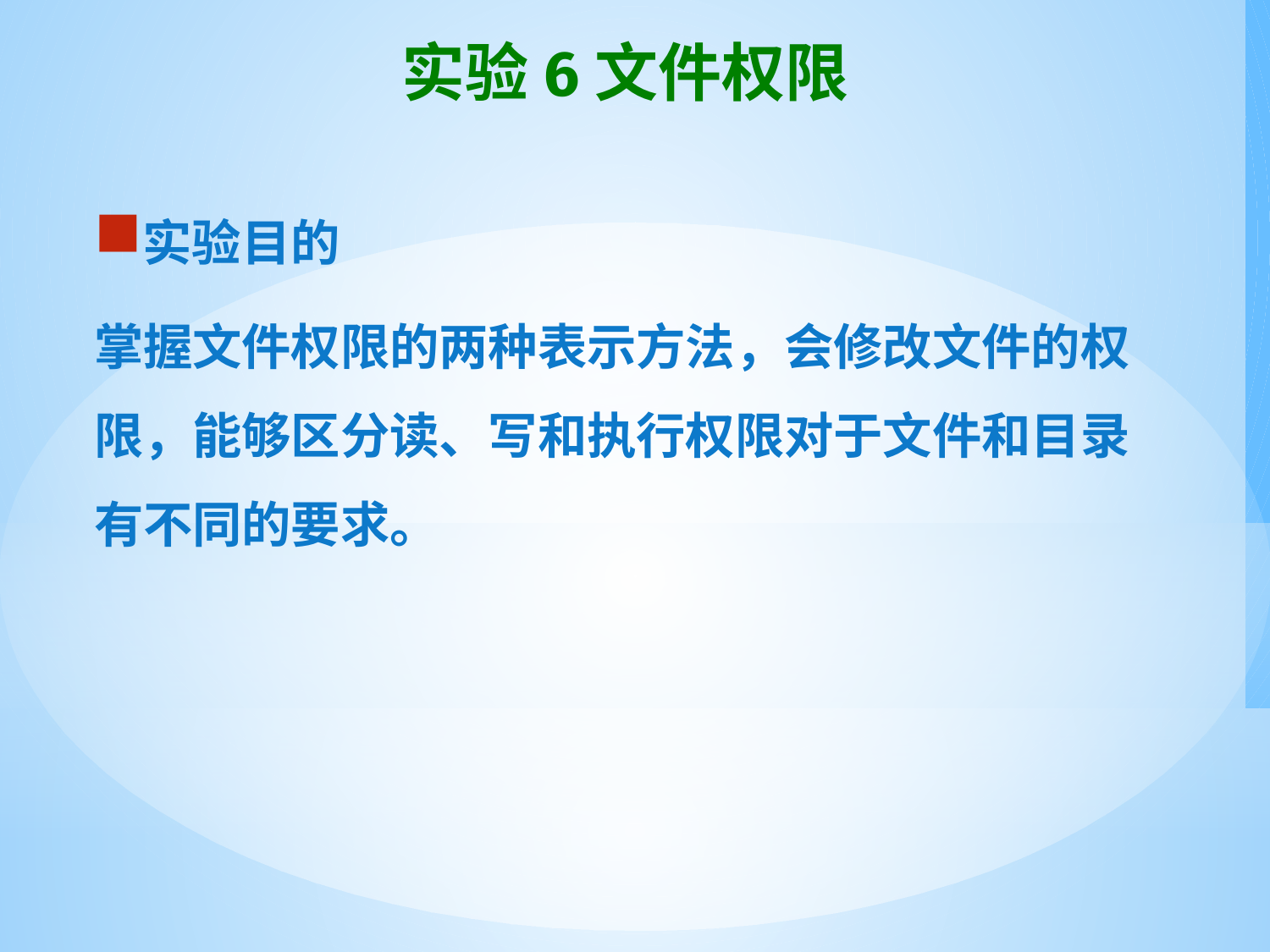

# 实验6文件权限
实验目的
掌握文件权限的两种表示方法，会修改文件的权限，能够区分读、写和执行权限对于文件和目录有不同的要求。